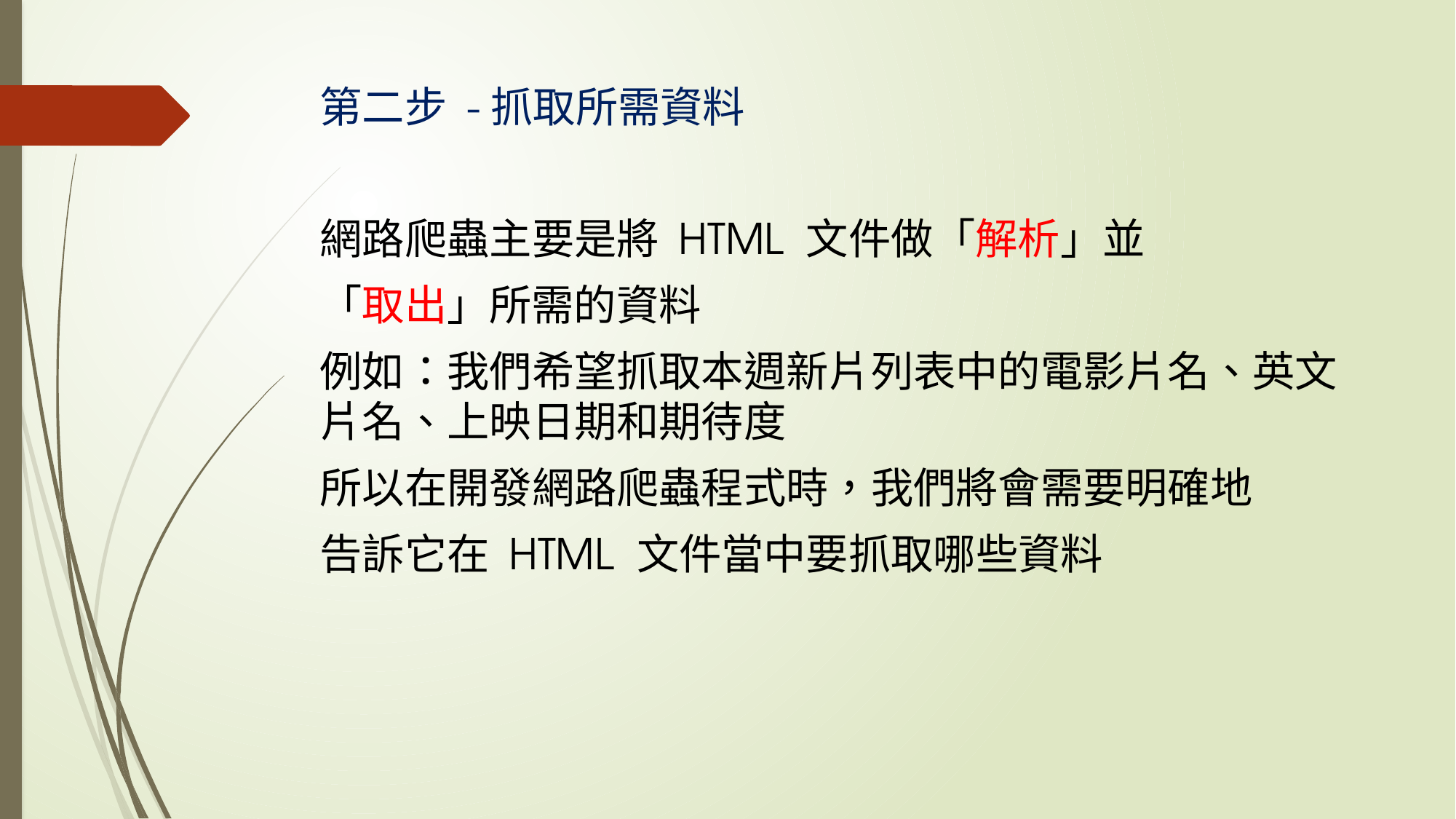

第二步 -抓取所需資料

網路爬蟲主要是將 HTML 文件做「解析」並
「取出」所需的資料
例如：我們希望抓取本週新片列表中的電影片名、英文片名、上映日期和期待度
所以在開發網路爬蟲程式時，我們將會需要明確地
告訴它在 HTML 文件當中要抓取哪些資料